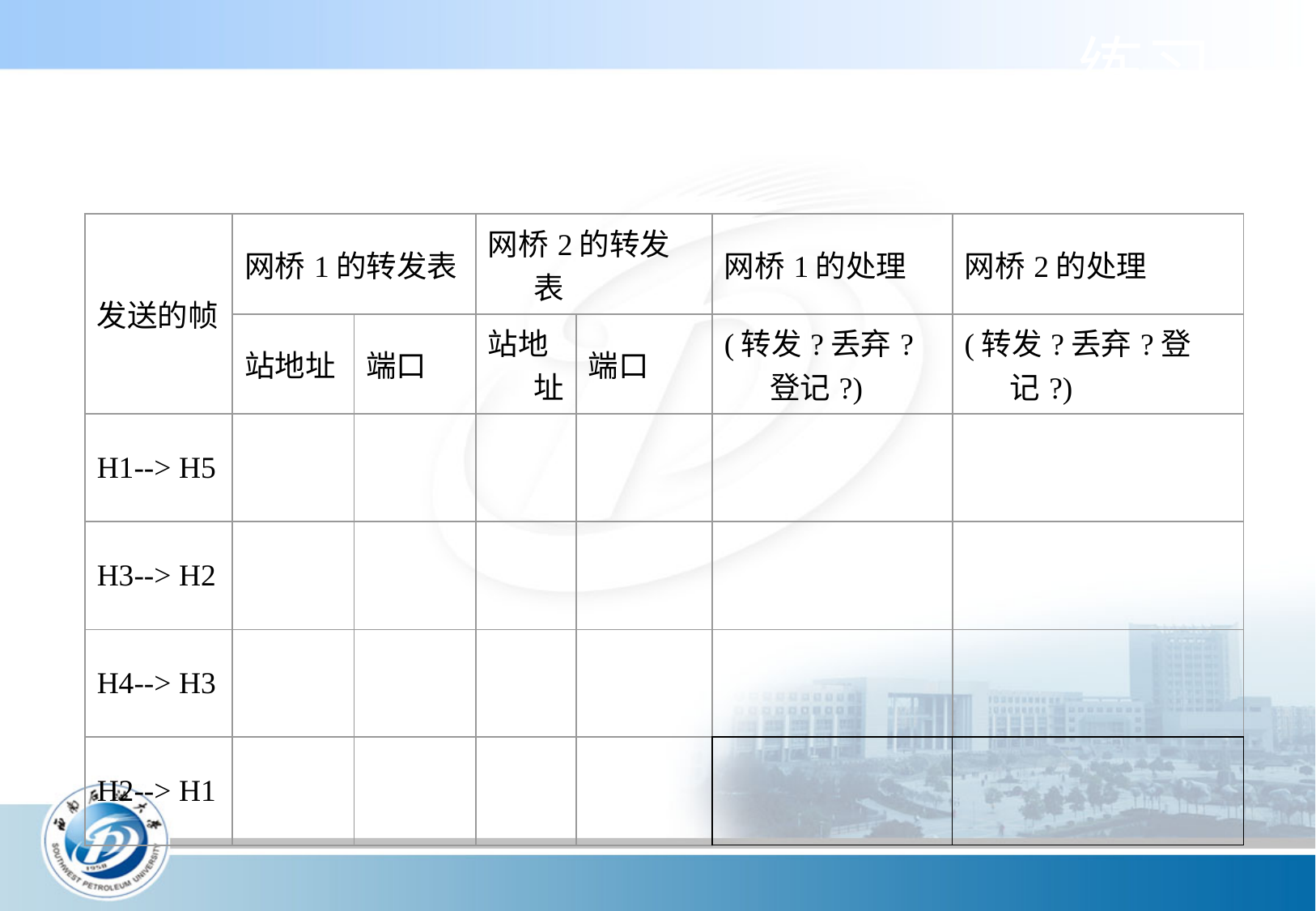

练习
| 发送的帧 | 网桥1的转发表 |  | 网桥2的转发表 |  | 网桥1的处理 | 网桥2的处理 |
| --- | --- | --- | --- | --- | --- | --- |
|  | 站地址 | 端口 | 站地址 | 端口 | (转发?丢弃?登记?) | (转发?丢弃?登记?) |
| H1--> H5 |  |  |  |  |  |  |
| H3--> H2 |  |  |  |  |  |  |
| H4--> H3 |  |  |  |  |  |  |
| H2--> H1 |  |  |  |  |  |  |